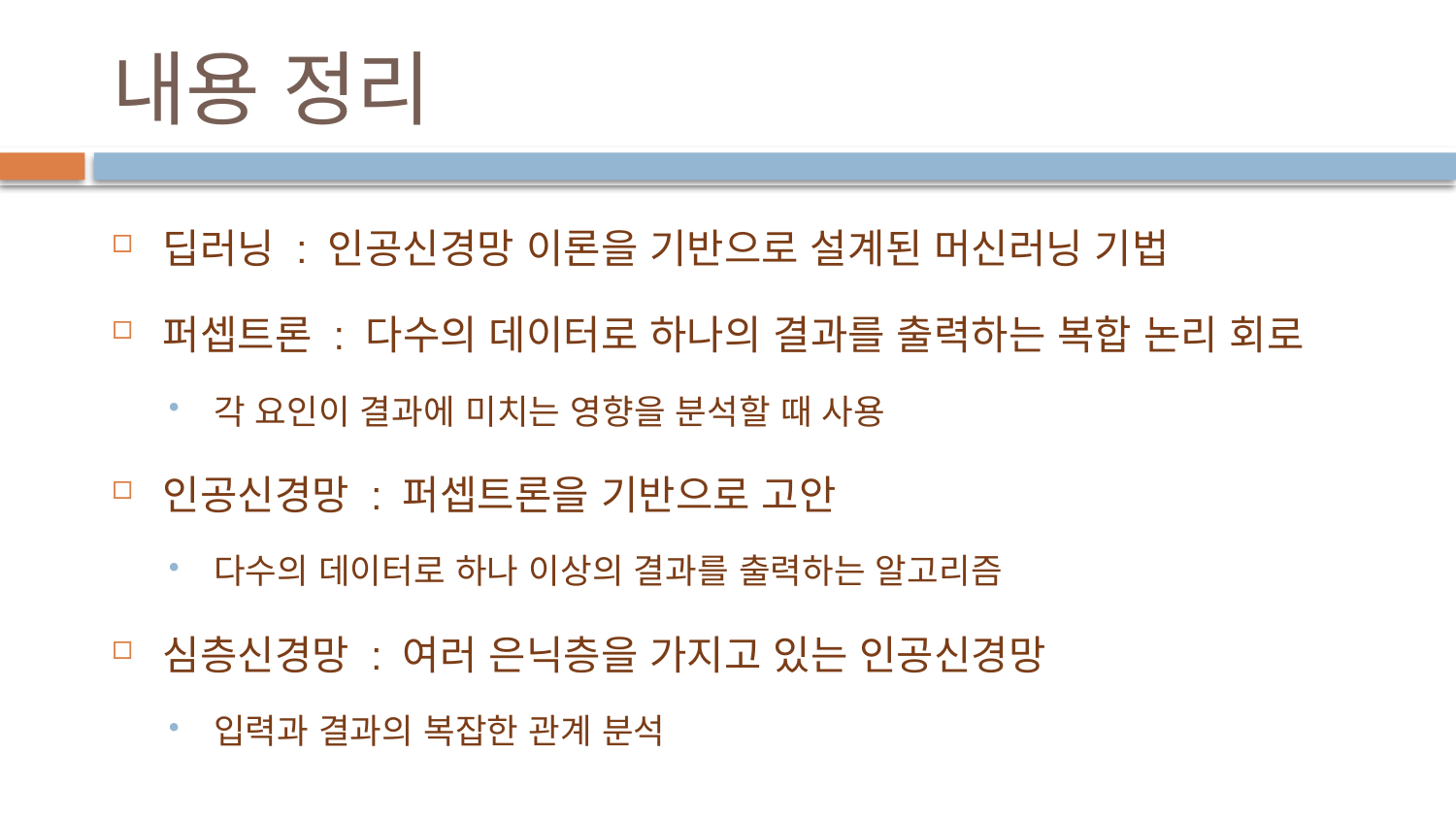

# 내용 정리
딥러닝 : 인공신경망 이론을 기반으로 설계된 머신러닝 기법
퍼셉트론 : 다수의 데이터로 하나의 결과를 출력하는 복합 논리 회로
각 요인이 결과에 미치는 영향을 분석할 때 사용
인공신경망 : 퍼셉트론을 기반으로 고안
다수의 데이터로 하나 이상의 결과를 출력하는 알고리즘
심층신경망 : 여러 은닉층을 가지고 있는 인공신경망
입력과 결과의 복잡한 관계 분석